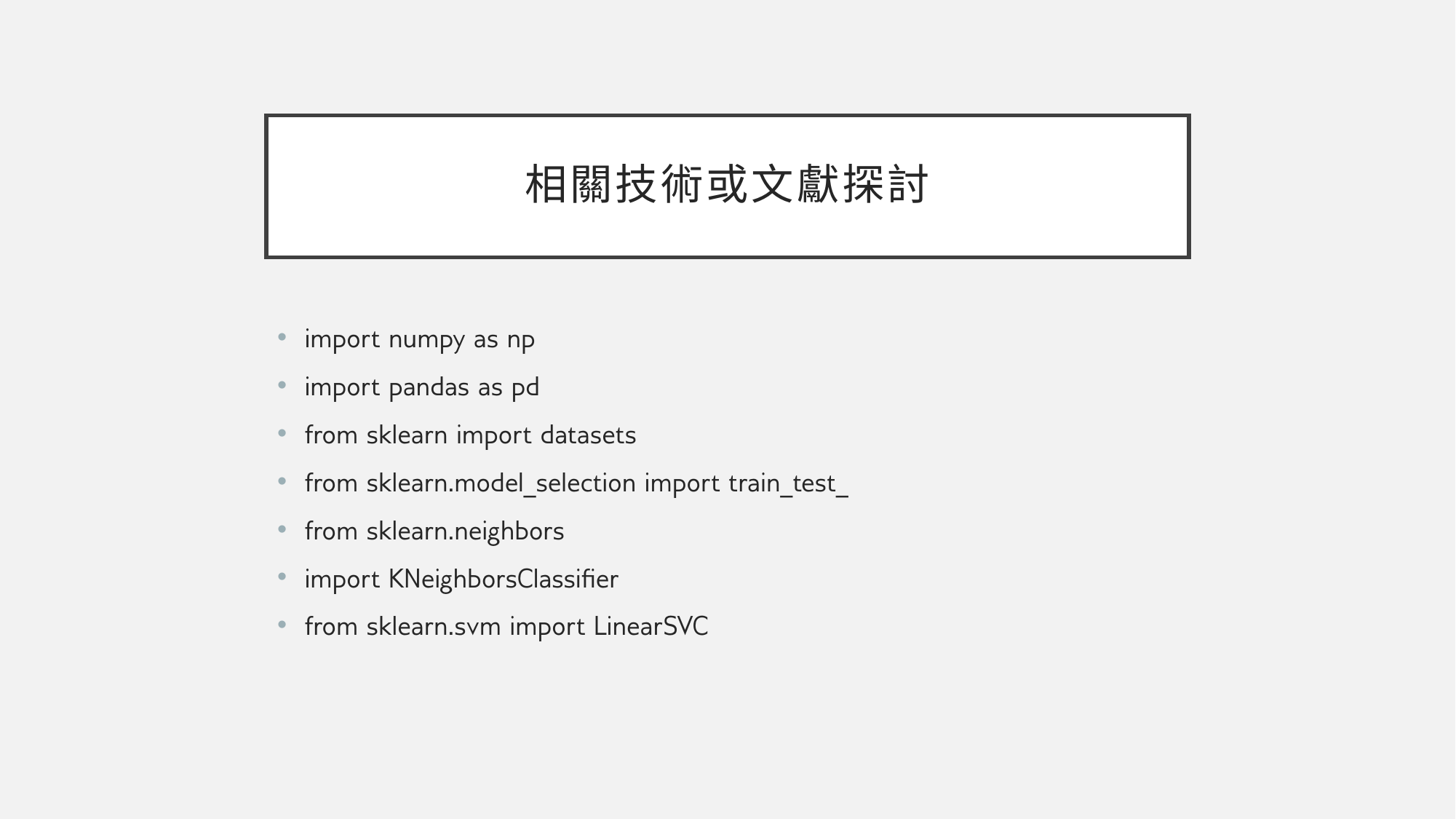

# 相關技術或文獻探討
import numpy as np
import pandas as pd
from sklearn import datasets
from sklearn.model_selection import train_test_
from sklearn.neighbors
import KNeighborsClassifier
from sklearn.svm import LinearSVC